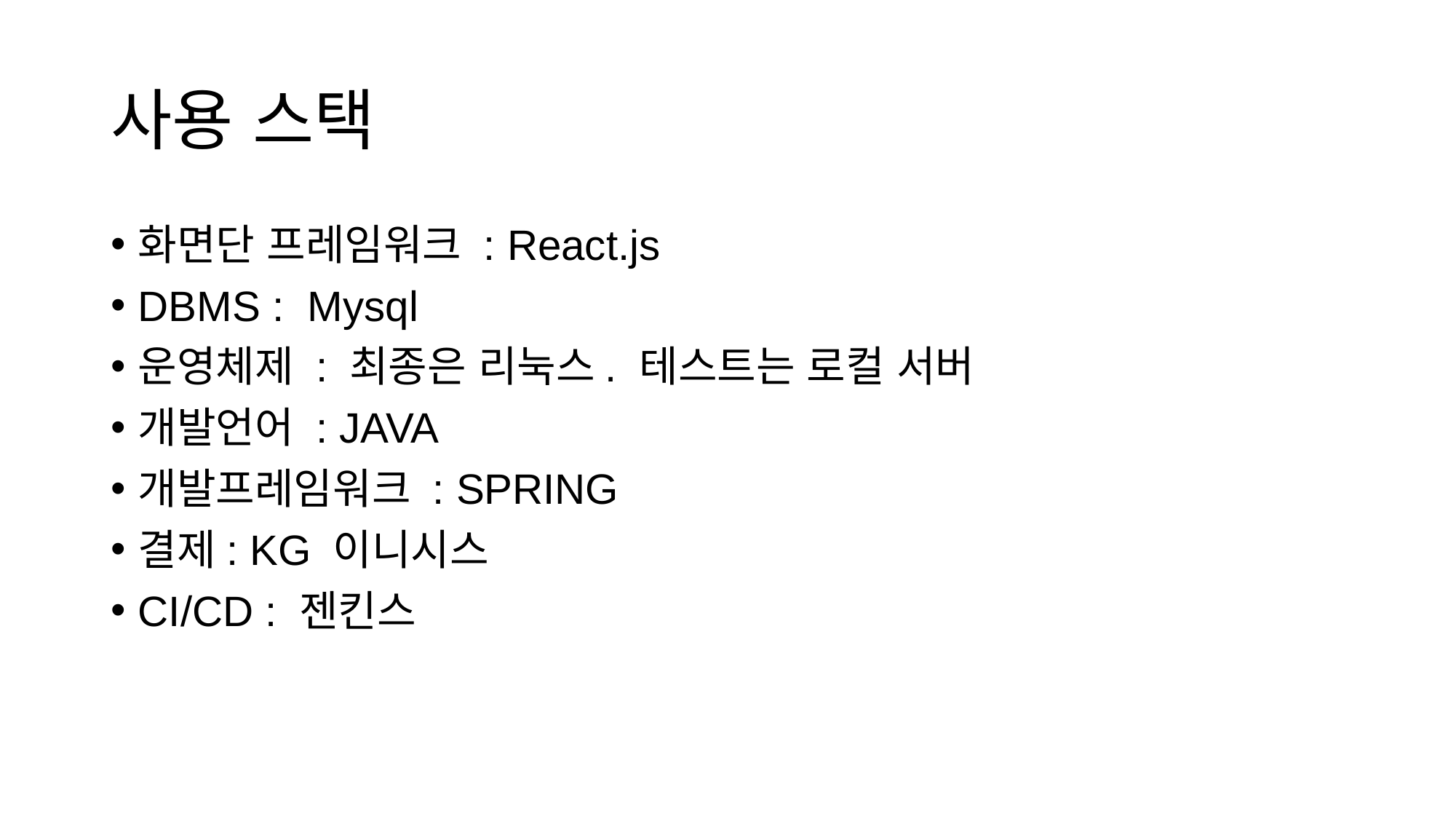

# 사용 스택
화면단 프레임워크 : React.js
DBMS :  Mysql
운영체제 : 최종은 리눅스. 테스트는 로컬 서버
개발언어 : JAVA
개발프레임워크 : SPRING
결제: KG 이니시스
CI/CD : 젠킨스